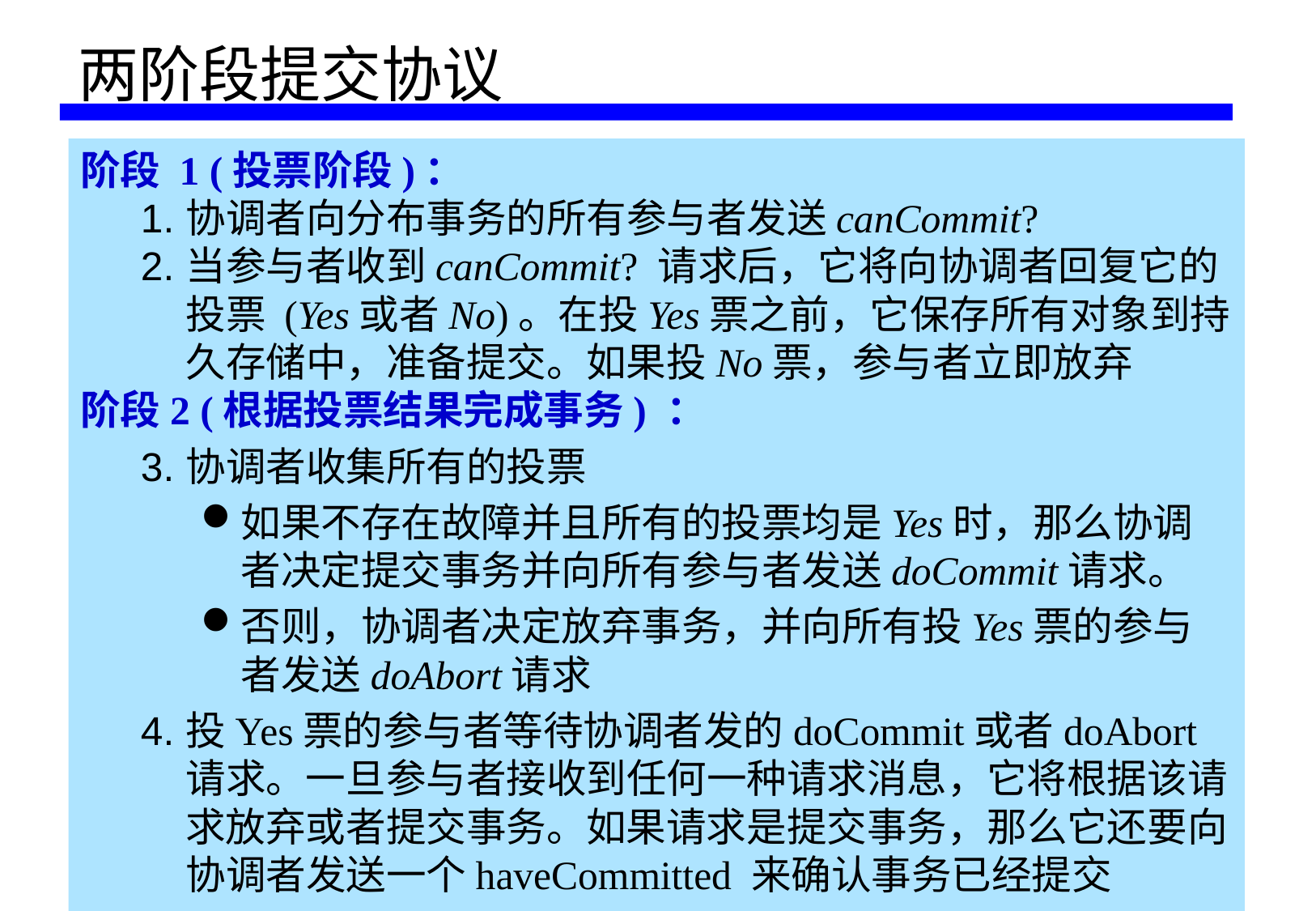

# 两阶段提交协议
阶段 1 (投票阶段)：
协调者向分布事务的所有参与者发送canCommit?
当参与者收到canCommit? 请求后，它将向协调者回复它的投票 (Yes或者No)。在投Yes票之前，它保存所有对象到持久存储中，准备提交。如果投No票，参与者立即放弃
阶段2 (根据投票结果完成事务) ：
协调者收集所有的投票
如果不存在故障并且所有的投票均是Yes时，那么协调者决定提交事务并向所有参与者发送doCommit请求。
否则，协调者决定放弃事务，并向所有投Yes票的参与者发送doAbort请求
投Yes票的参与者等待协调者发的doCommit或者doAbort请求。一旦参与者接收到任何一种请求消息，它将根据该请求放弃或者提交事务。如果请求是提交事务，那么它还要向协调者发送一个haveCommitted 来确认事务已经提交